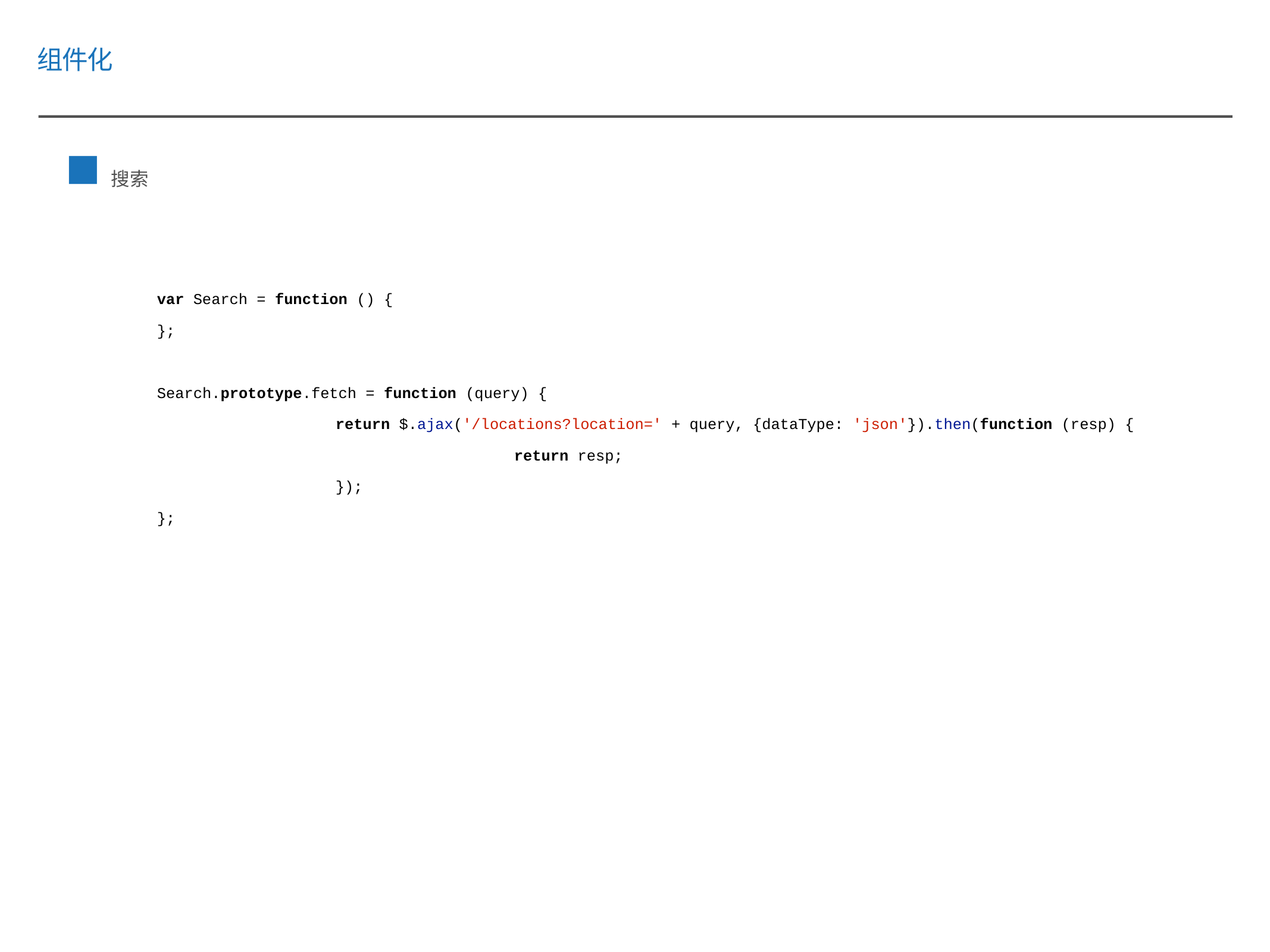

组件化
搜索
var Search = function () {
};

Search.prototype.fetch = function (query) {
		return $.ajax('/locations?location=' + query, {dataType: 'json'}).then(function (resp) {
				return resp;
		});
};